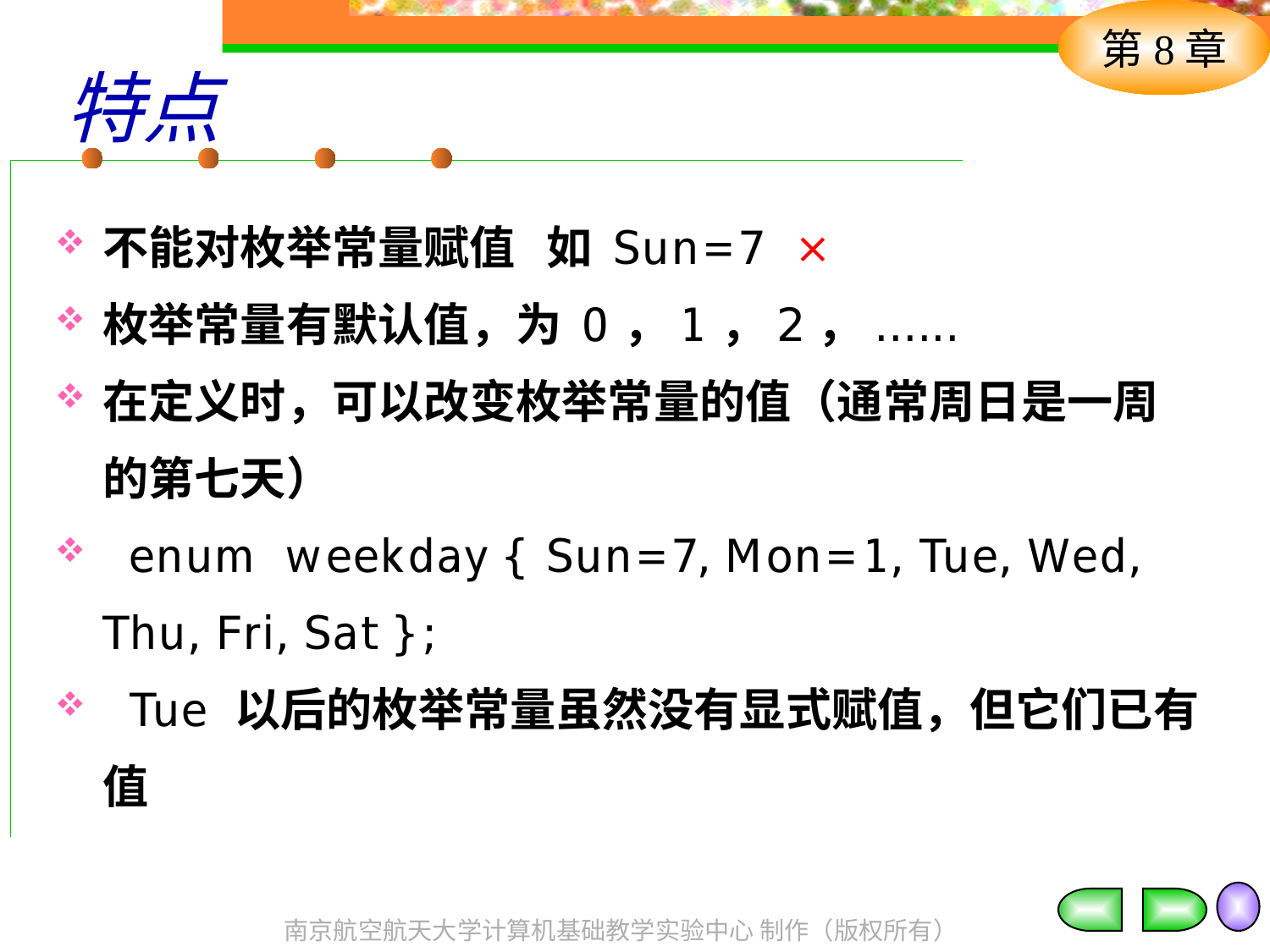

# 特点
不能对枚举常量赋值   如 Sun=7  ×
枚举常量有默认值，为 0，1，2，......
在定义时，可以改变枚举常量的值（通常周日是一周的第七天）
  enum  weekday { Sun=7, Mon=1, Tue, Wed, Thu, Fri, Sat };
  Tue 以后的枚举常量虽然没有显式赋值，但它们已有值